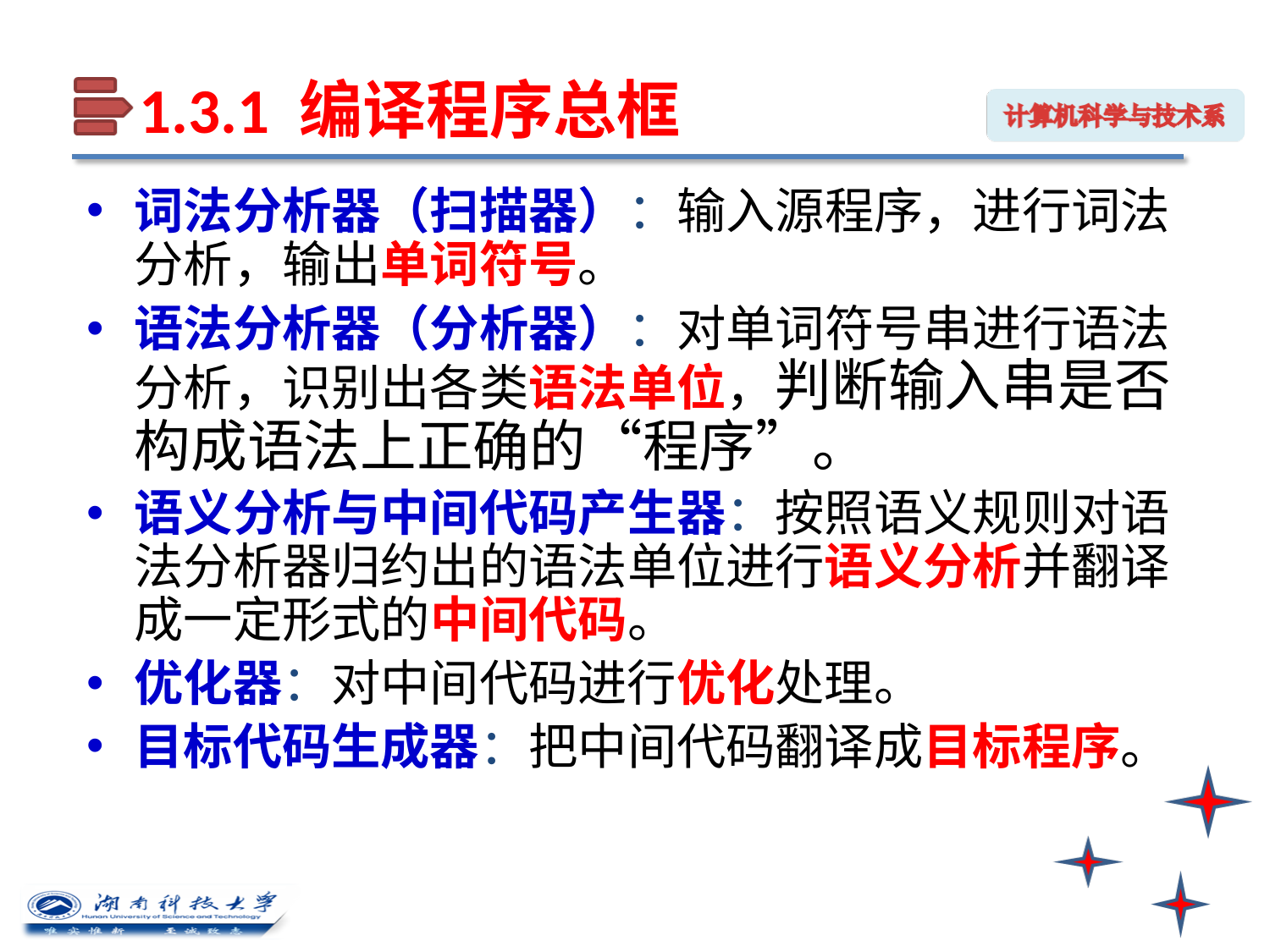

# 1.3.1 编译程序总框
词法分析器（扫描器）：输入源程序，进行词法分析，输出单词符号。
语法分析器（分析器）：对单词符号串进行语法分析，识别出各类语法单位，判断输入串是否构成语法上正确的“程序”。
语义分析与中间代码产生器：按照语义规则对语法分析器归约出的语法单位进行语义分析并翻译成一定形式的中间代码。
优化器：对中间代码进行优化处理。
目标代码生成器：把中间代码翻译成目标程序。